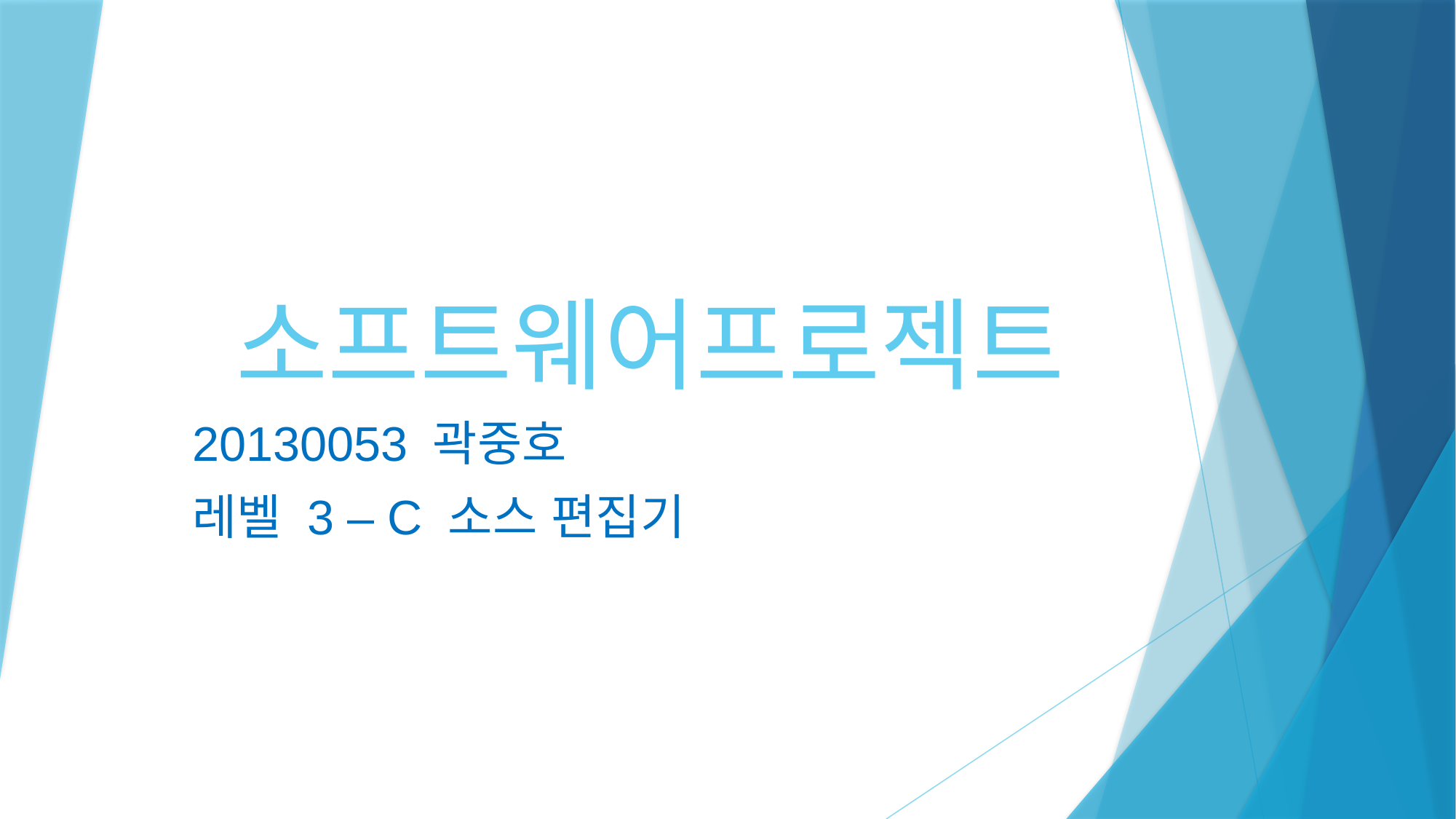

# 소프트웨어프로젝트
20130053 곽중호
레벨 3 – C 소스 편집기